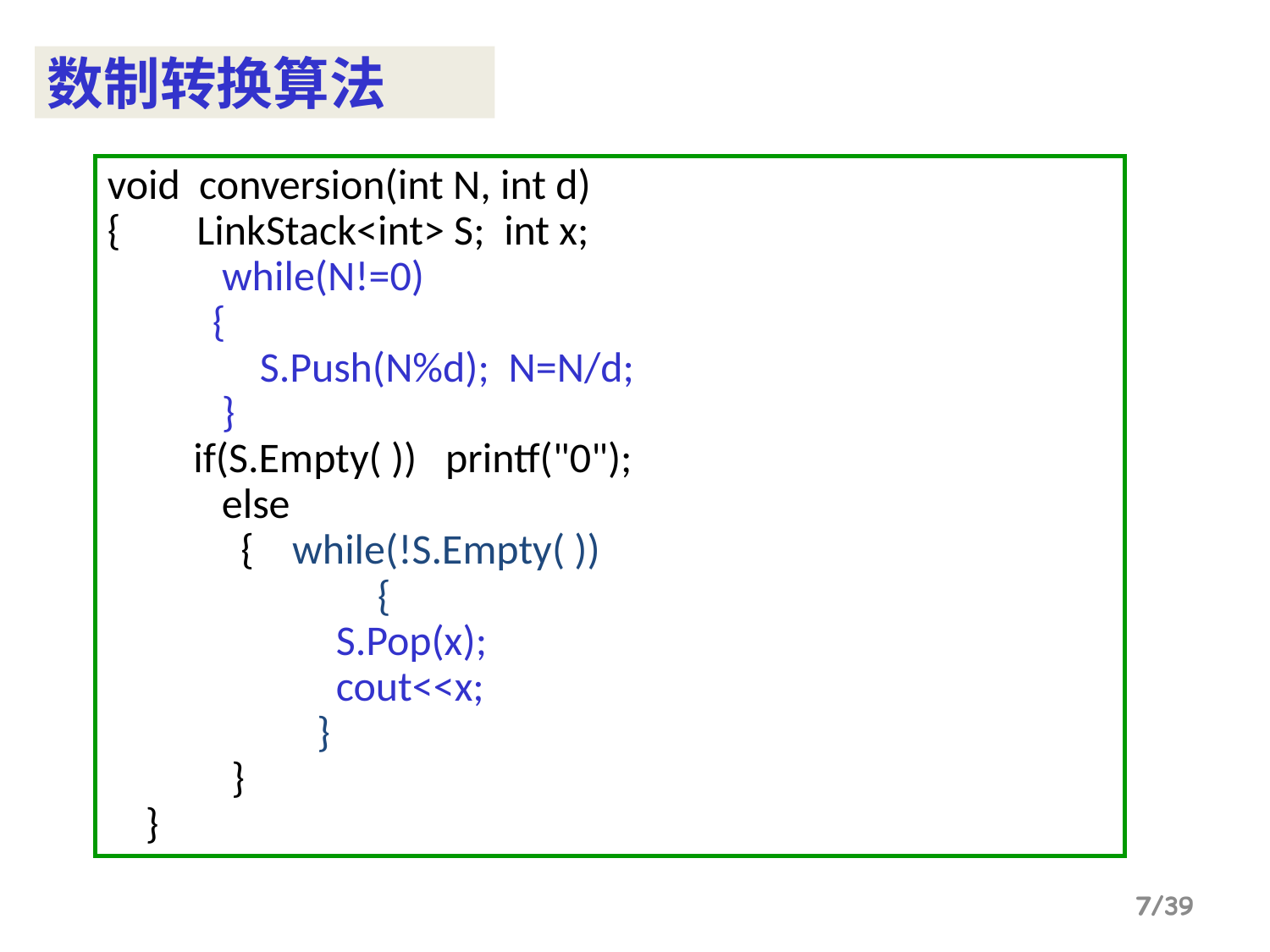

数制转换算法
void  conversion(int N, int d)
{        LinkStack<int> S;  int x;
 	       while(N!=0)
           {
                S.Push(N%d);  N=N/d;
            }
	    if(S.Empty( ))   printf("0");
            else
              {    while(!S.Empty( ))
		          {
                        S.Pop(x);
                        cout<<x;
                      }
             }
    }
7/39